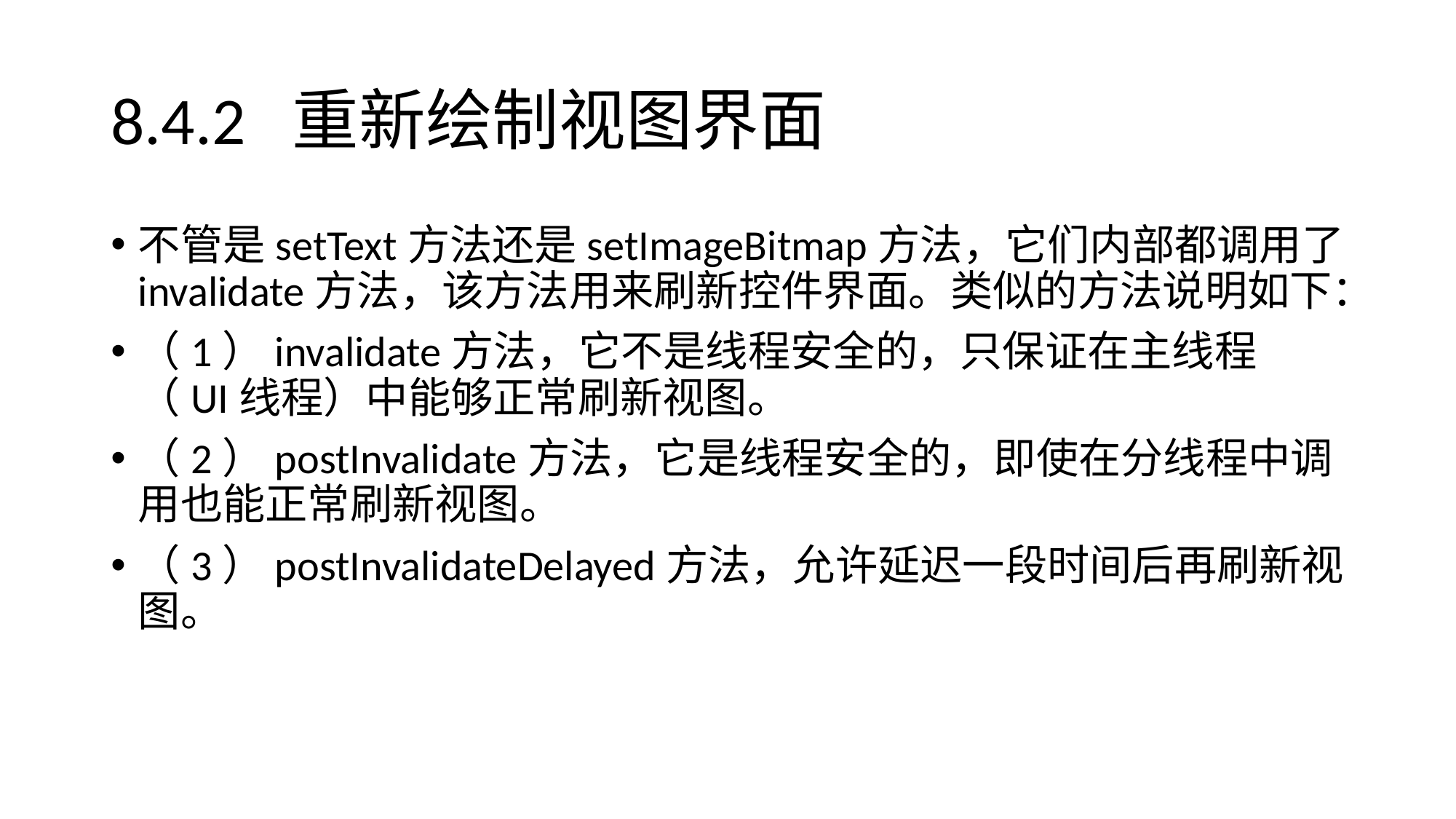

# 8.4.2  重新绘制视图界面
不管是setText方法还是setImageBitmap方法，它们内部都调用了invalidate方法，该方法用来刷新控件界面。类似的方法说明如下：
（1）invalidate方法，它不是线程安全的，只保证在主线程（UI线程）中能够正常刷新视图。
（2）postInvalidate方法，它是线程安全的，即使在分线程中调用也能正常刷新视图。
（3）postInvalidateDelayed方法，允许延迟一段时间后再刷新视图。